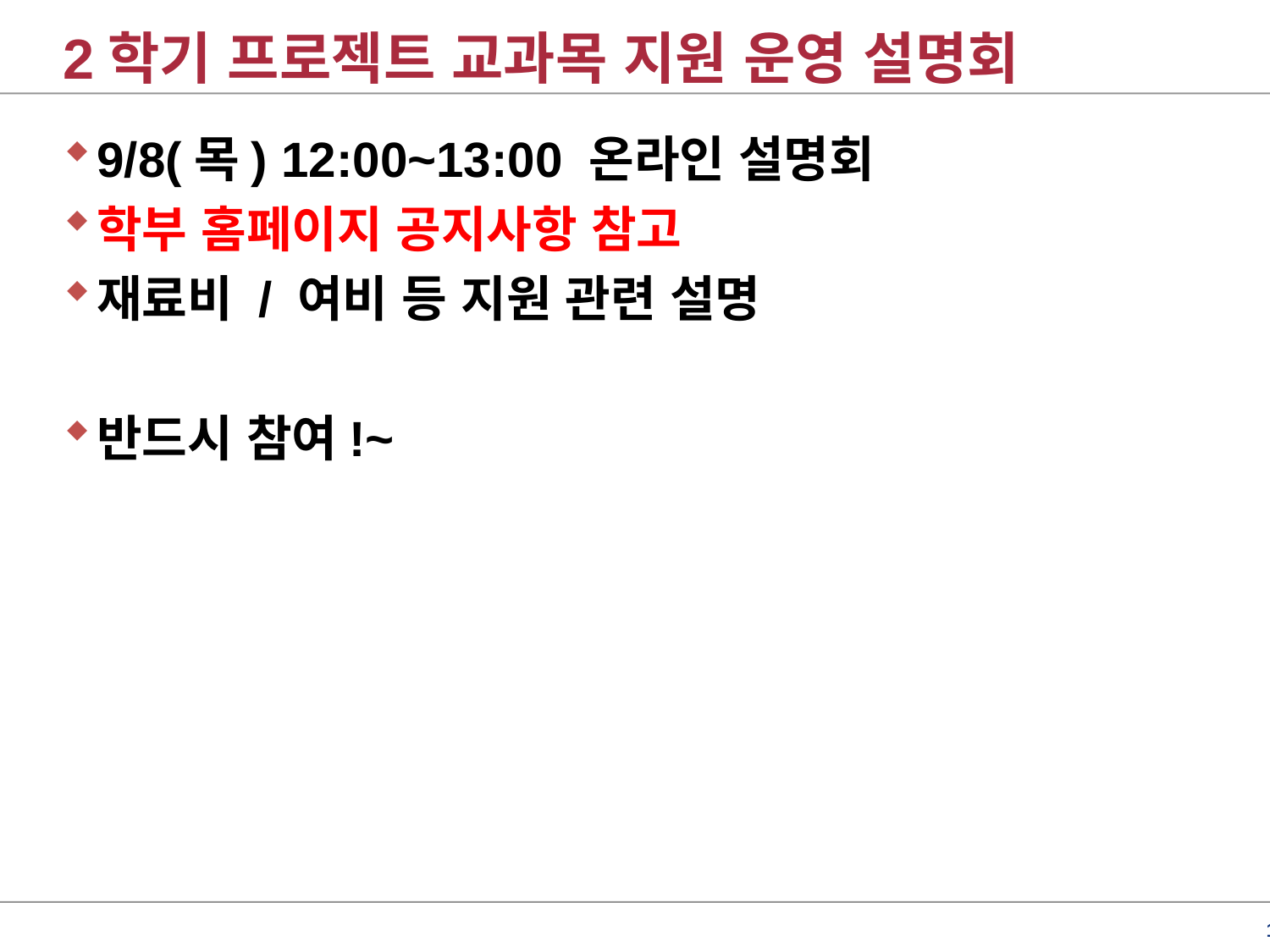

# 2학기 프로젝트 교과목 지원 운영 설명회
9/8(목) 12:00~13:00 온라인 설명회
학부 홈페이지 공지사항 참고
재료비 / 여비 등 지원 관련 설명

반드시 참여!~